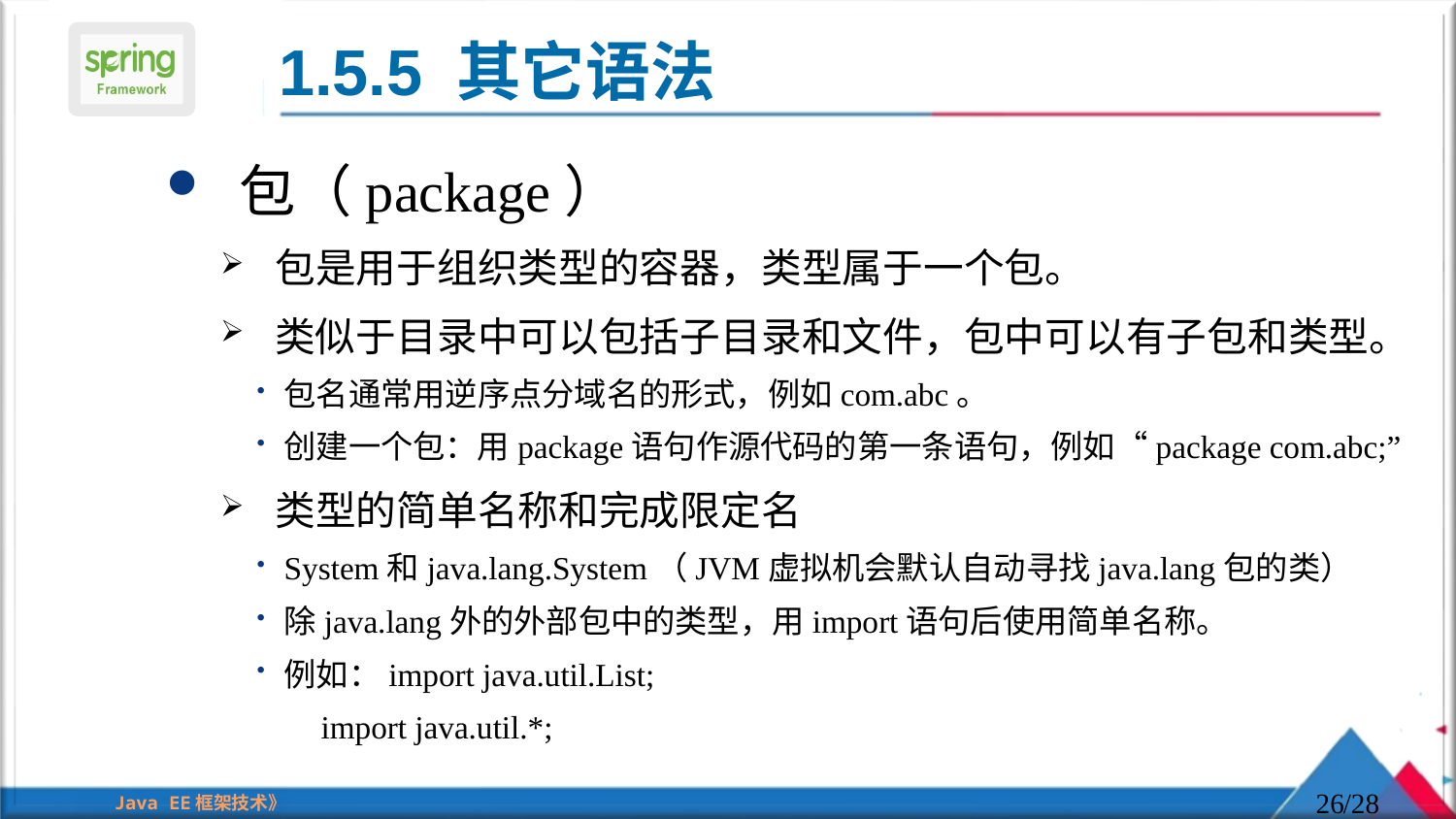

# 1.5.5 其它语法
包（package）
包是用于组织类型的容器，类型属于一个包。
类似于目录中可以包括子目录和文件，包中可以有子包和类型。
包名通常用逆序点分域名的形式，例如com.abc。
创建一个包：用package语句作源代码的第一条语句，例如“package com.abc;”
类型的简单名称和完成限定名
System和java.lang.System（JVM虚拟机会默认自动寻找java.lang包的类）
除java.lang外的外部包中的类型，用import语句后使用简单名称。
例如：import java.util.List;
        import java.util.*;
26
/28